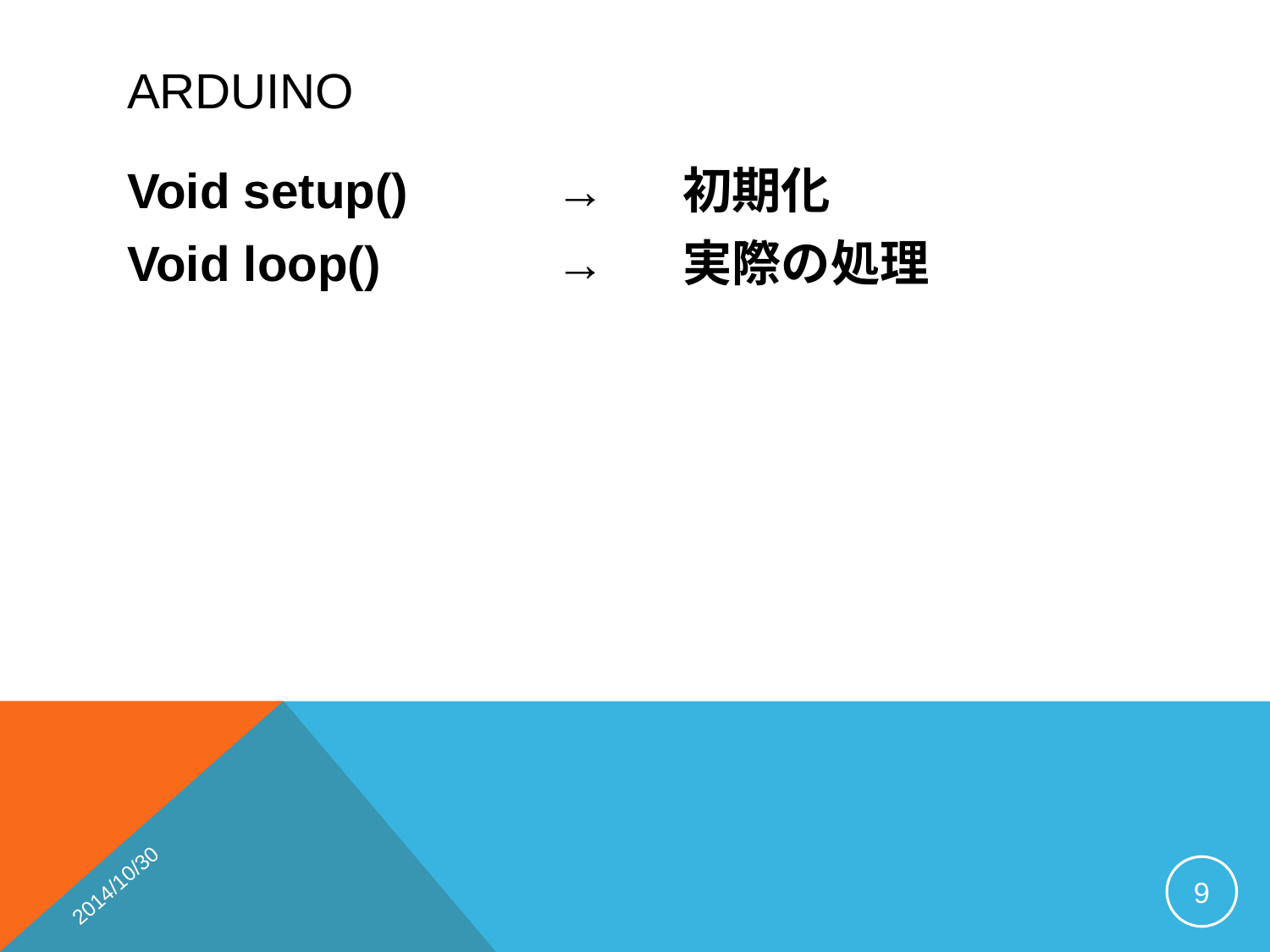

# arduino
Void setup()		→　	初期化
Void loop() 		→	実際の処理

2014/10/30
9